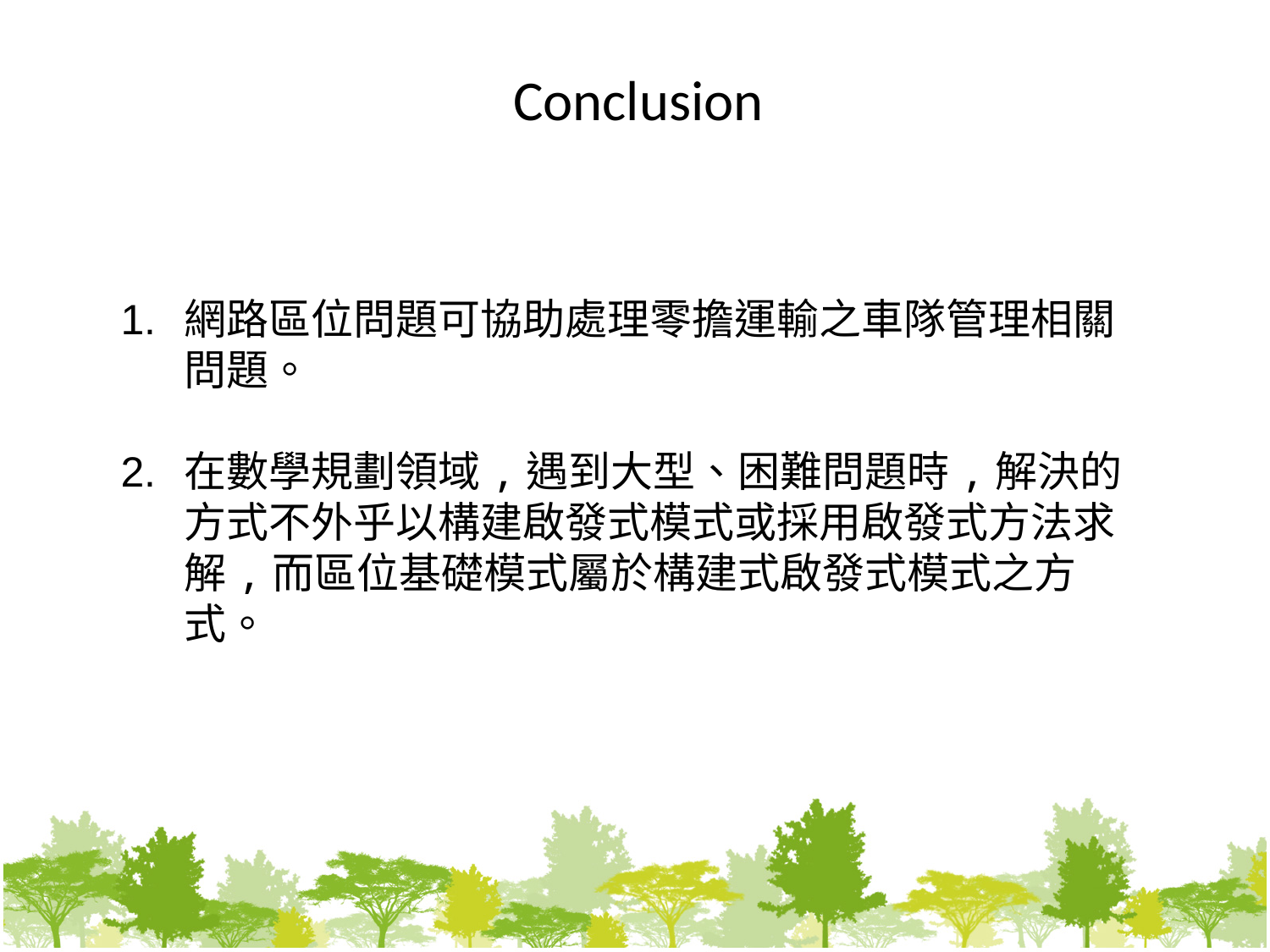

# Conclusion
網路區位問題可協助處理零擔運輸之車隊管理相關問題。

在數學規劃領域,遇到大型、困難問題時,解決的方式不外乎以構建啟發式模式或採用啟發式方法求解,而區位基礎模式屬於構建式啟發式模式之方式。